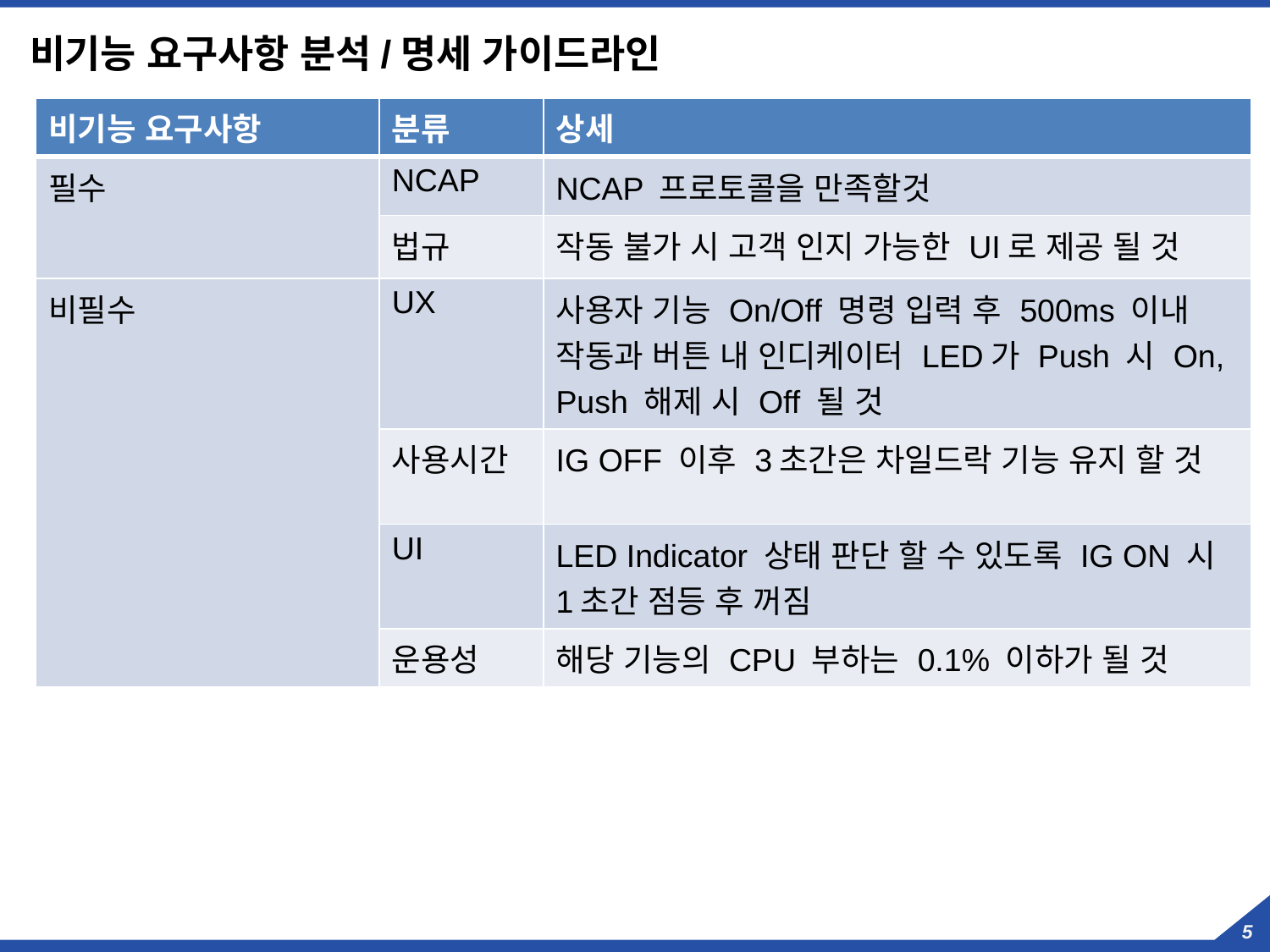

# 비기능 요구사항 분석/명세 가이드라인
| 비기능 요구사항 | 분류 | 상세 |
| --- | --- | --- |
| 필수 | NCAP | NCAP 프로토콜을 만족할것 |
|  | 법규 | 작동 불가 시 고객 인지 가능한 UI로 제공 될 것 |
| 비필수 | UX | 사용자 기능 On/Off 명령 입력 후 500ms 이내 작동과 버튼 내 인디케이터 LED가 Push 시 On, Push 해제 시 Off 될 것 |
|  | 사용시간 | IG OFF 이후 3초간은 차일드락 기능 유지 할 것 |
|  | UI | LED Indicator 상태 판단 할 수 있도록 IG ON 시 1초간 점등 후 꺼짐 |
|  | 운용성 | 해당 기능의 CPU 부하는 0.1% 이하가 될 것 |